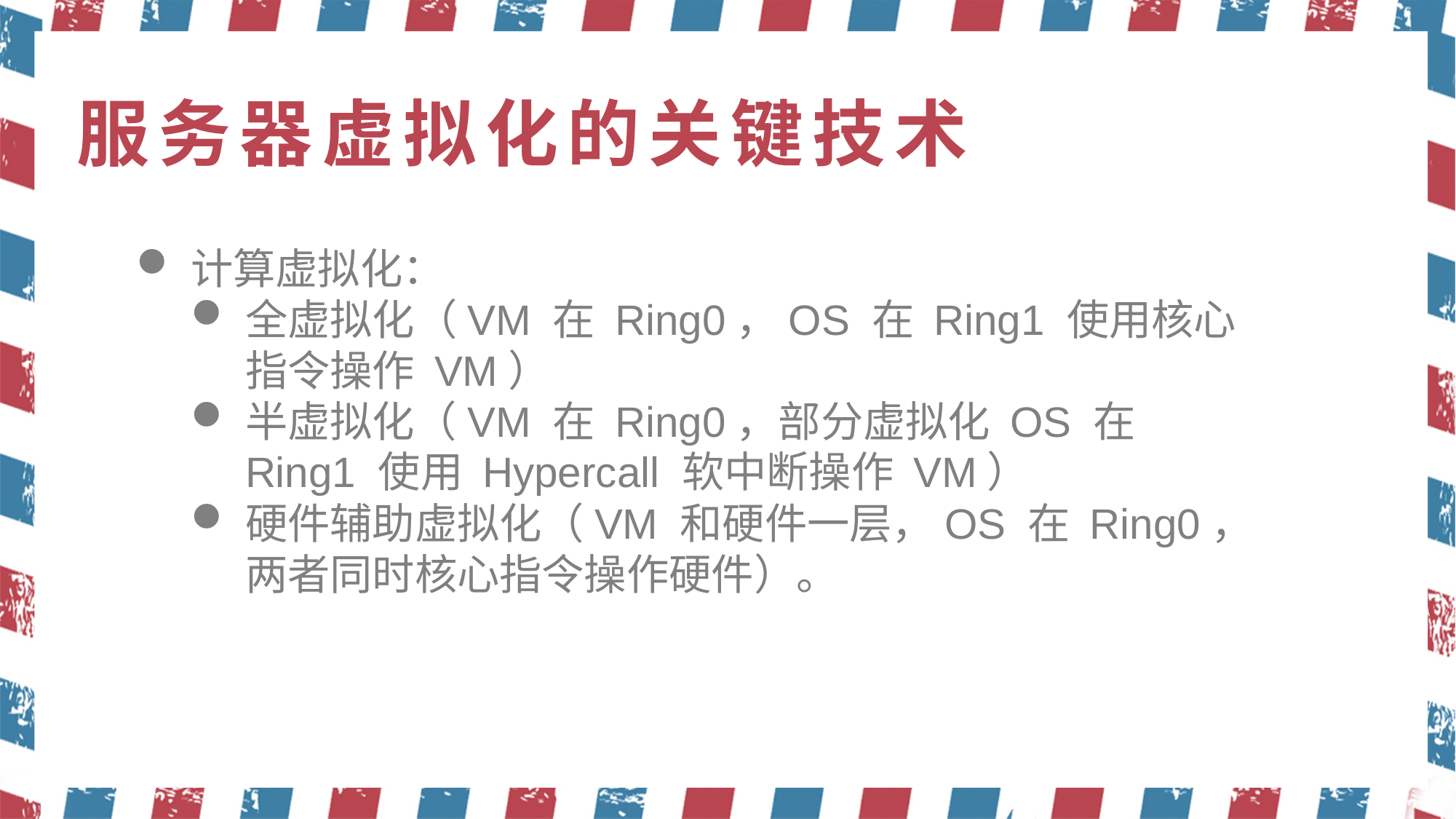

服务器虚拟化的关键技术
计算虚拟化：
全虚拟化（VM 在 Ring0，OS 在 Ring1 使用核心指令操作 VM）
半虚拟化（VM 在 Ring0，部分虚拟化 OS 在 Ring1 使用 Hypercall 软中断操作 VM）
硬件辅助虚拟化（VM 和硬件一层，OS 在 Ring0，两者同时核心指令操作硬件）。